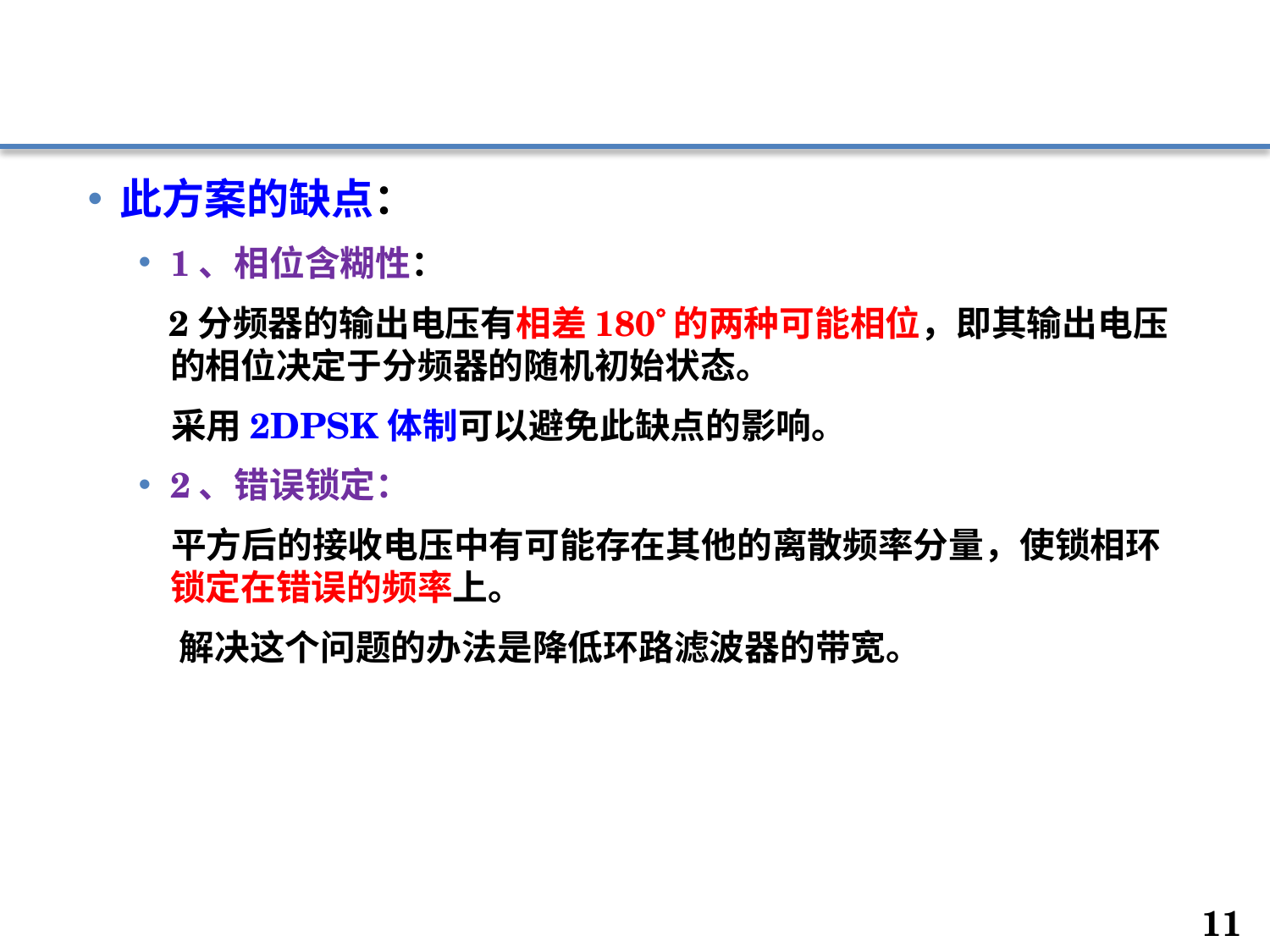

#
此方案的缺点：
1、相位含糊性：
   2分频器的输出电压有相差180°的两种可能相位，即其输出电压的相位决定于分频器的随机初始状态。
   采用2DPSK体制可以避免此缺点的影响。
2、错误锁定：
   平方后的接收电压中有可能存在其他的离散频率分量，使锁相环锁定在错误的频率上。
    解决这个问题的办法是降低环路滤波器的带宽。
11